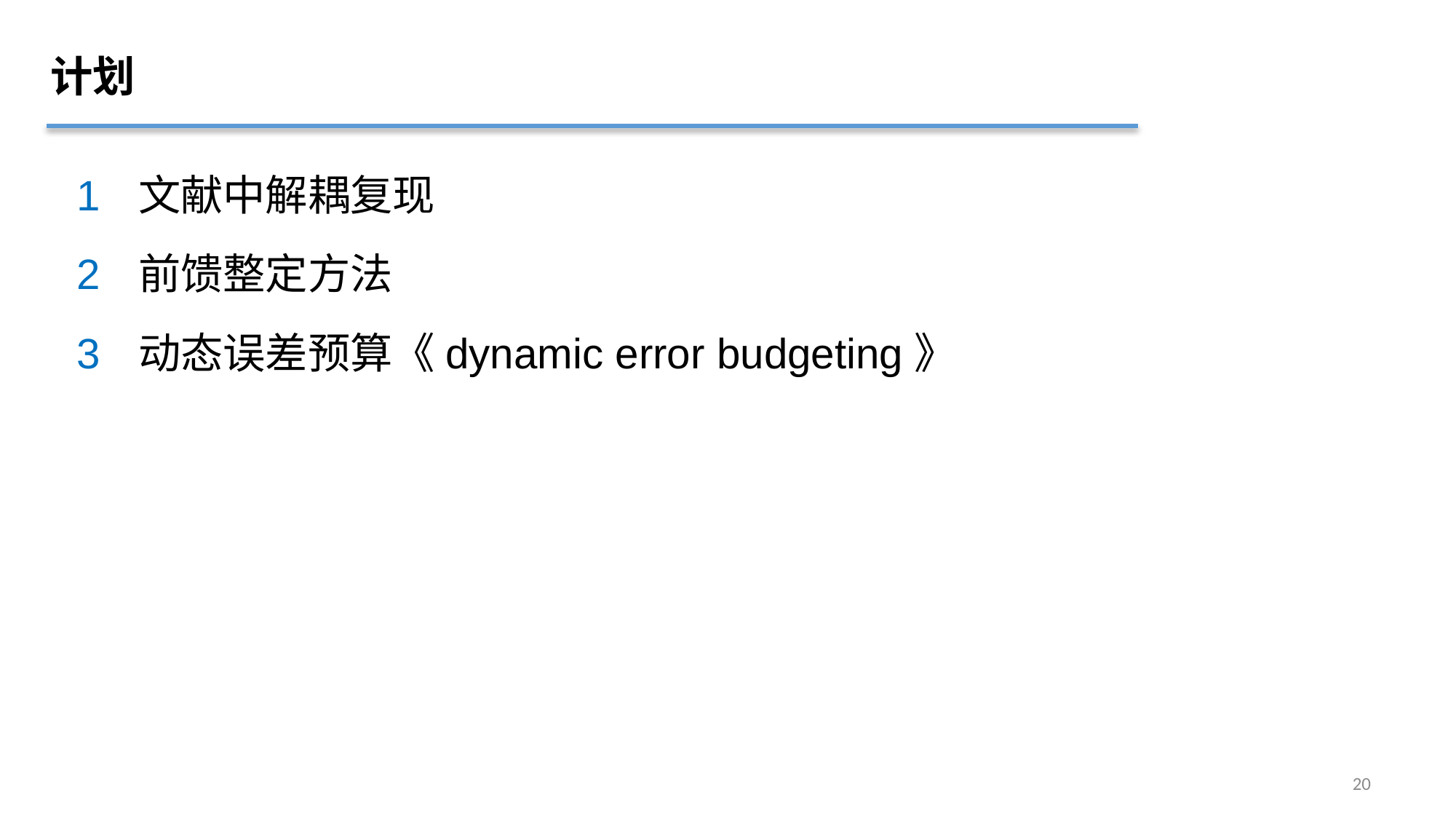

# 计划
文献中解耦复现
前馈整定方法
动态误差预算《dynamic error budgeting》

20